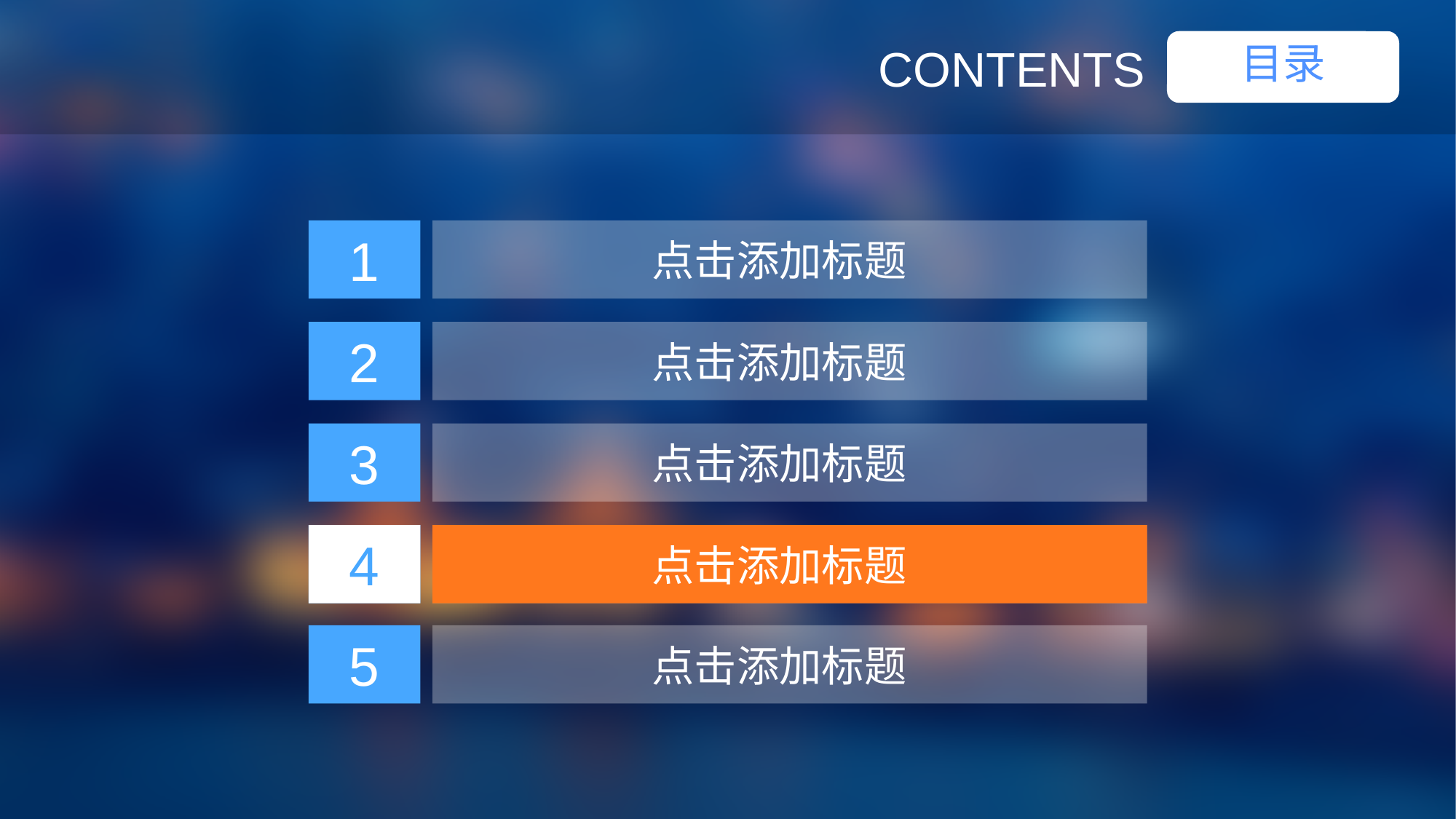

目录
CONTENTS
1
                     点击添加标题
2
                     点击添加标题
3
                     点击添加标题
4
                     点击添加标题
4
                     点击添加标题
5
                     点击添加标题